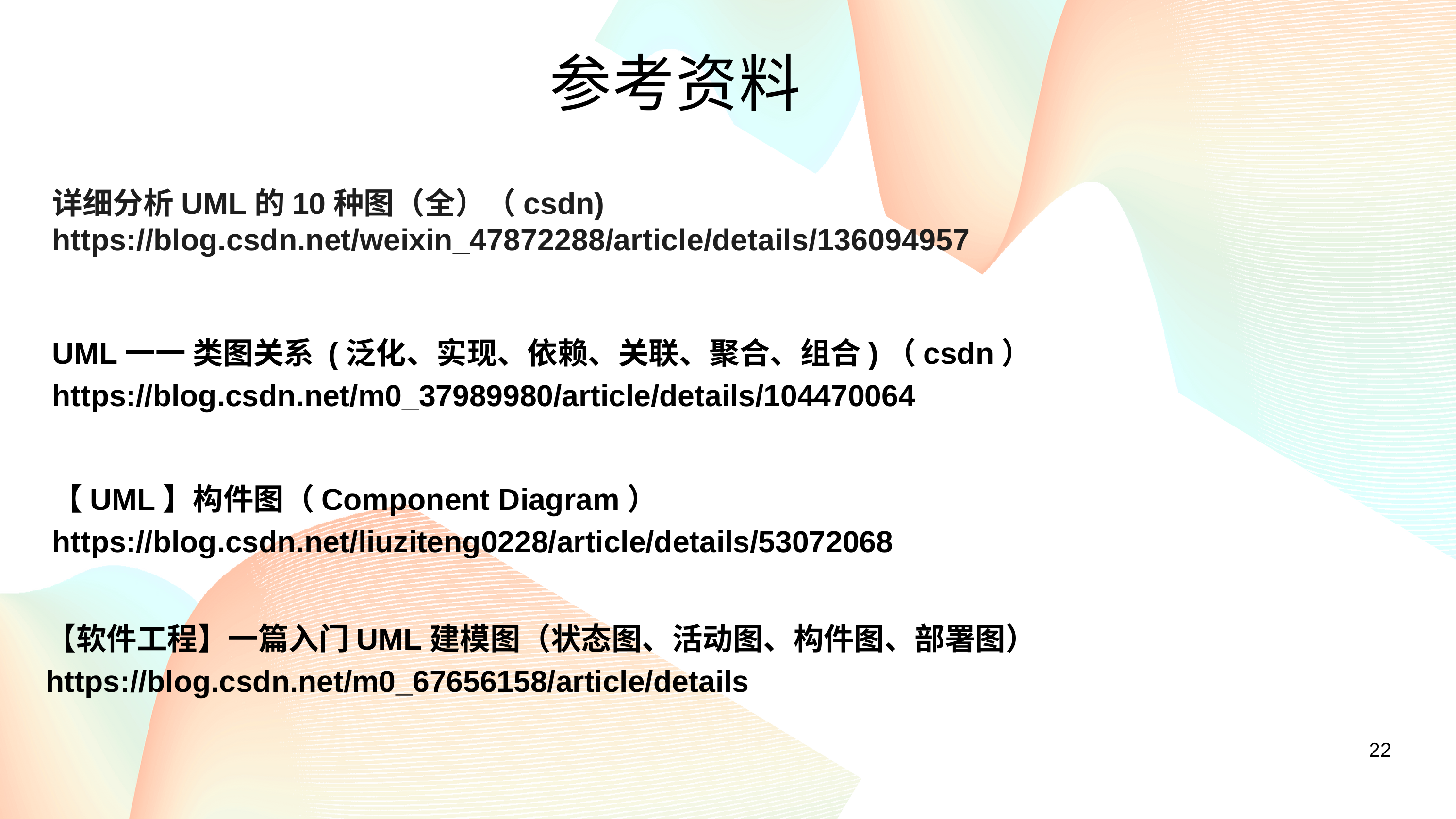

参考资料
详细分析UML的10种图（全）（csdn)  https://blog.csdn.net/weixin_47872288/article/details/136094957
UML一一 类图关系 (泛化、实现、依赖、关联、聚合、组合)（csdn）
https://blog.csdn.net/m0_37989980/article/details/104470064

【UML】构件图（Component Diagram）
https://blog.csdn.net/liuziteng0228/article/details/53072068
【软件工程】一篇入门UML建模图（状态图、活动图、构件图、部署图）
https://blog.csdn.net/m0_67656158/article/details

22